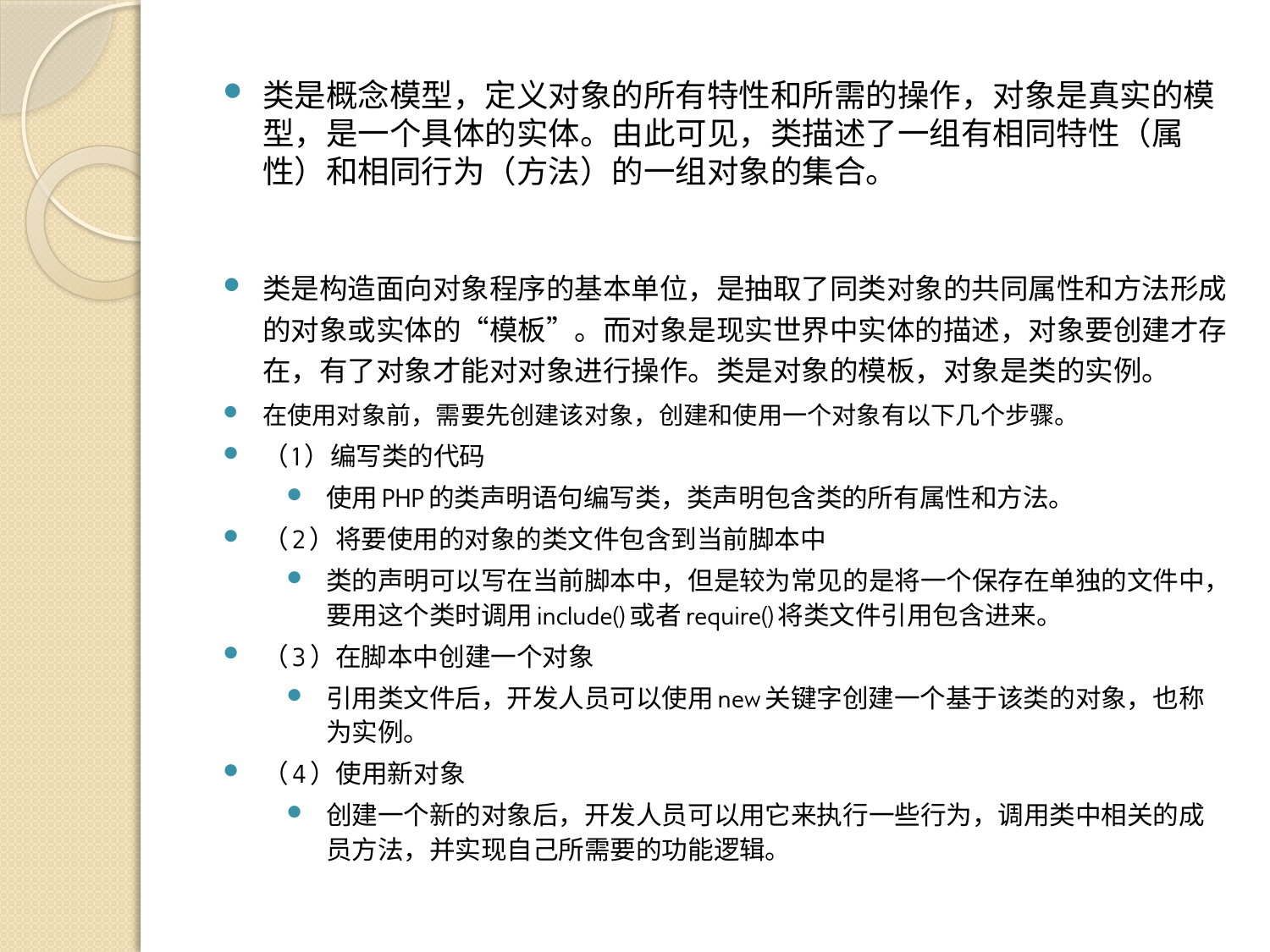

类是概念模型，定义对象的所有特性和所需的操作，对象是真实的模型，是一个具体的实体。由此可见，类描述了一组有相同特性（属性）和相同行为（方法）的一组对象的集合。
类是构造面向对象程序的基本单位，是抽取了同类对象的共同属性和方法形成的对象或实体的“模板”。而对象是现实世界中实体的描述，对象要创建才存在，有了对象才能对对象进行操作。类是对象的模板，对象是类的实例。
在使用对象前，需要先创建该对象，创建和使用一个对象有以下几个步骤。
（1）编写类的代码
使用PHP的类声明语句编写类，类声明包含类的所有属性和方法。
（2）将要使用的对象的类文件包含到当前脚本中
类的声明可以写在当前脚本中，但是较为常见的是将一个保存在单独的文件中，要用这个类时调用include()或者require()将类文件引用包含进来。
（3）在脚本中创建一个对象
引用类文件后，开发人员可以使用new关键字创建一个基于该类的对象，也称为实例。
（4）使用新对象
创建一个新的对象后，开发人员可以用它来执行一些行为，调用类中相关的成员方法，并实现自己所需要的功能逻辑。